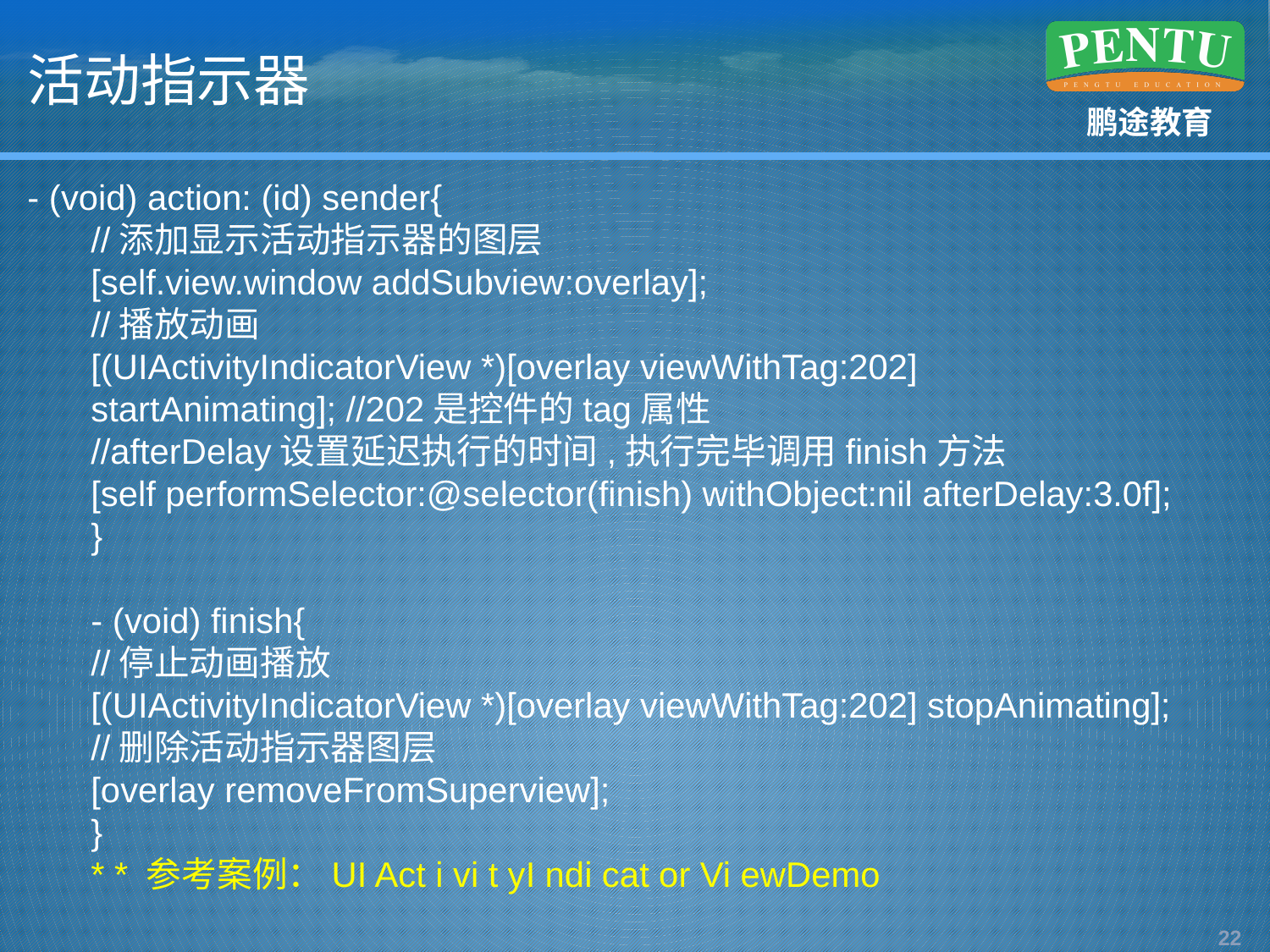

# 活动指示器
- (void) action: (id) sender{
//添加显示活动指示器的图层
[self.view.window addSubview:overlay];
//播放动画
[(UIActivityIndicatorView *)[overlay viewWithTag:202] startAnimating]; //202是控件的tag属性
//afterDelay设置延迟执行的时间,执行完毕调用finish方法
[self performSelector:@selector(finish) withObject:nil afterDelay:3.0f];
}

- (void) finish{
//停止动画播放
[(UIActivityIndicatorView *)[overlay viewWithTag:202] stopAnimating];
//删除活动指示器图层
[overlay removeFromSuperview];
}
* * 参考案例：UI Act i vi t yI ndi cat or Vi ewDemo
22